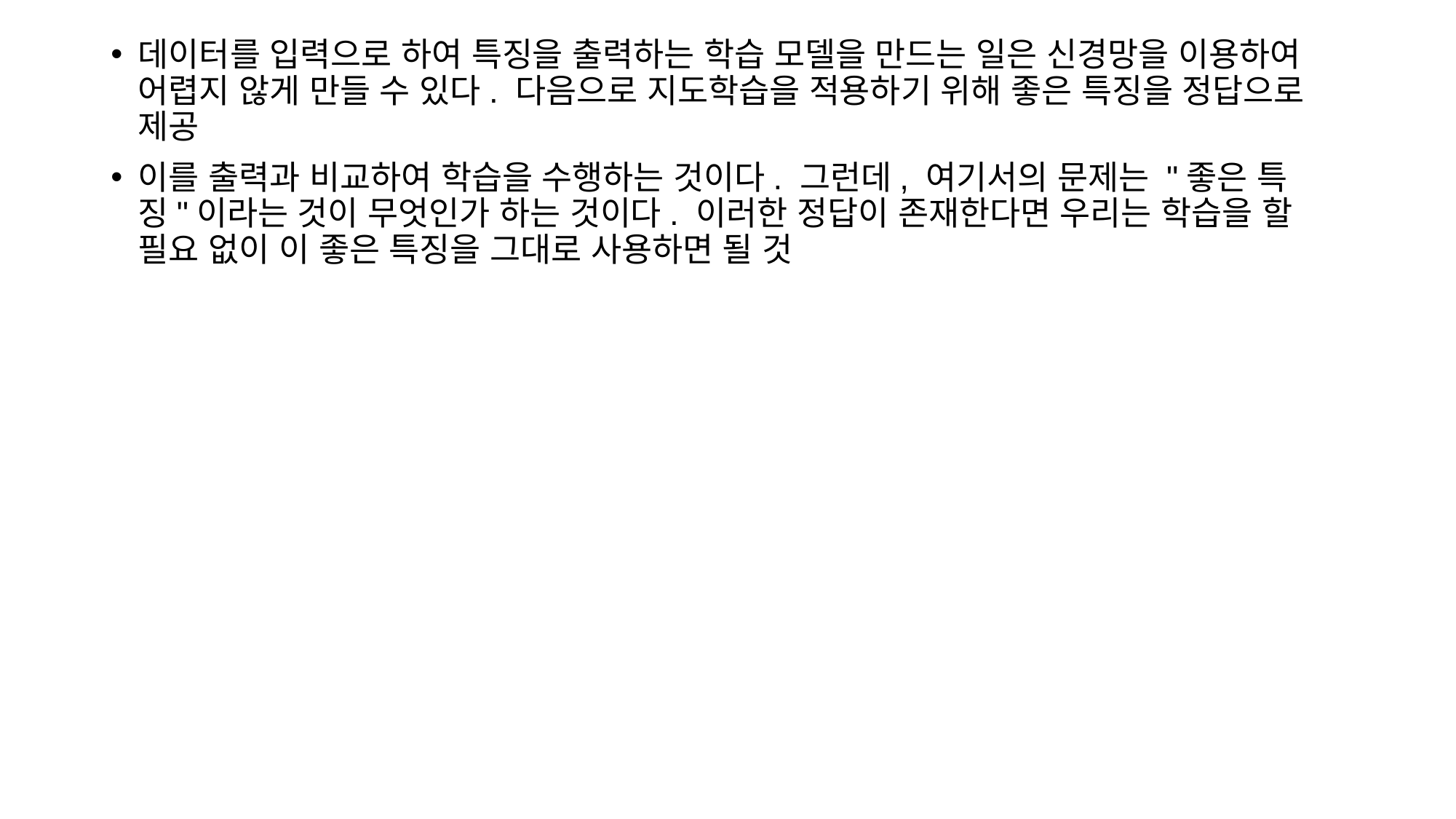

데이터를 입력으로 하여 특징을 출력하는 학습 모델을 만드는 일은 신경망을 이용하여 어렵지 않게 만들 수 있다. 다음으로 지도학습을 적용하기 위해 좋은 특징을 정답으로 제공
이를 출력과 비교하여 학습을 수행하는 것이다. 그런데, 여기서의 문제는 "좋은 특징"이라는 것이 무엇인가 하는 것이다. 이러한 정답이 존재한다면 우리는 학습을 할 필요 없이 이 좋은 특징을 그대로 사용하면 될 것